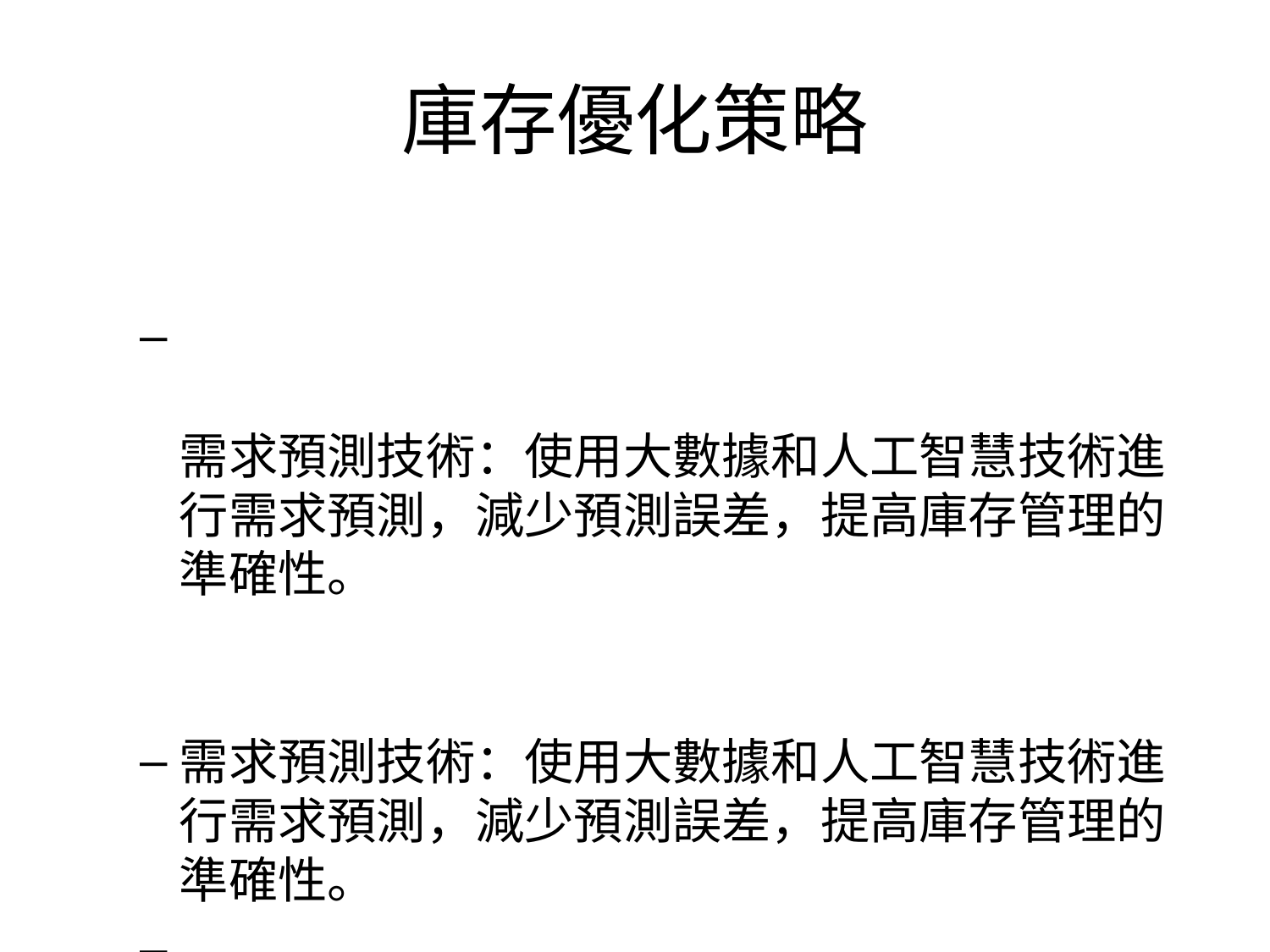

# 庫存優化策略

需求預測技術：使用大數據和人工智慧技術進行需求預測，減少預測誤差，提高庫存管理的準確性。
需求預測技術：使用大數據和人工智慧技術進行需求預測，減少預測誤差，提高庫存管理的準確性。
庫存分級管理：根據產品的銷售頻率和利潤貢獻，將庫存分為不同等級，採取差異化的管理策略。
庫存分級管理：根據產品的銷售頻率和利潤貢獻，將庫存分為不同等級，採取差異化的管理策略。
靈活的供應鏈策略：建立靈活的供應鏈，根據市場變化快速調整庫存策略，減少庫存風險。
靈活的供應鏈策略：建立靈活的供應鏈，根據市場變化快速調整庫存策略，減少庫存風險。